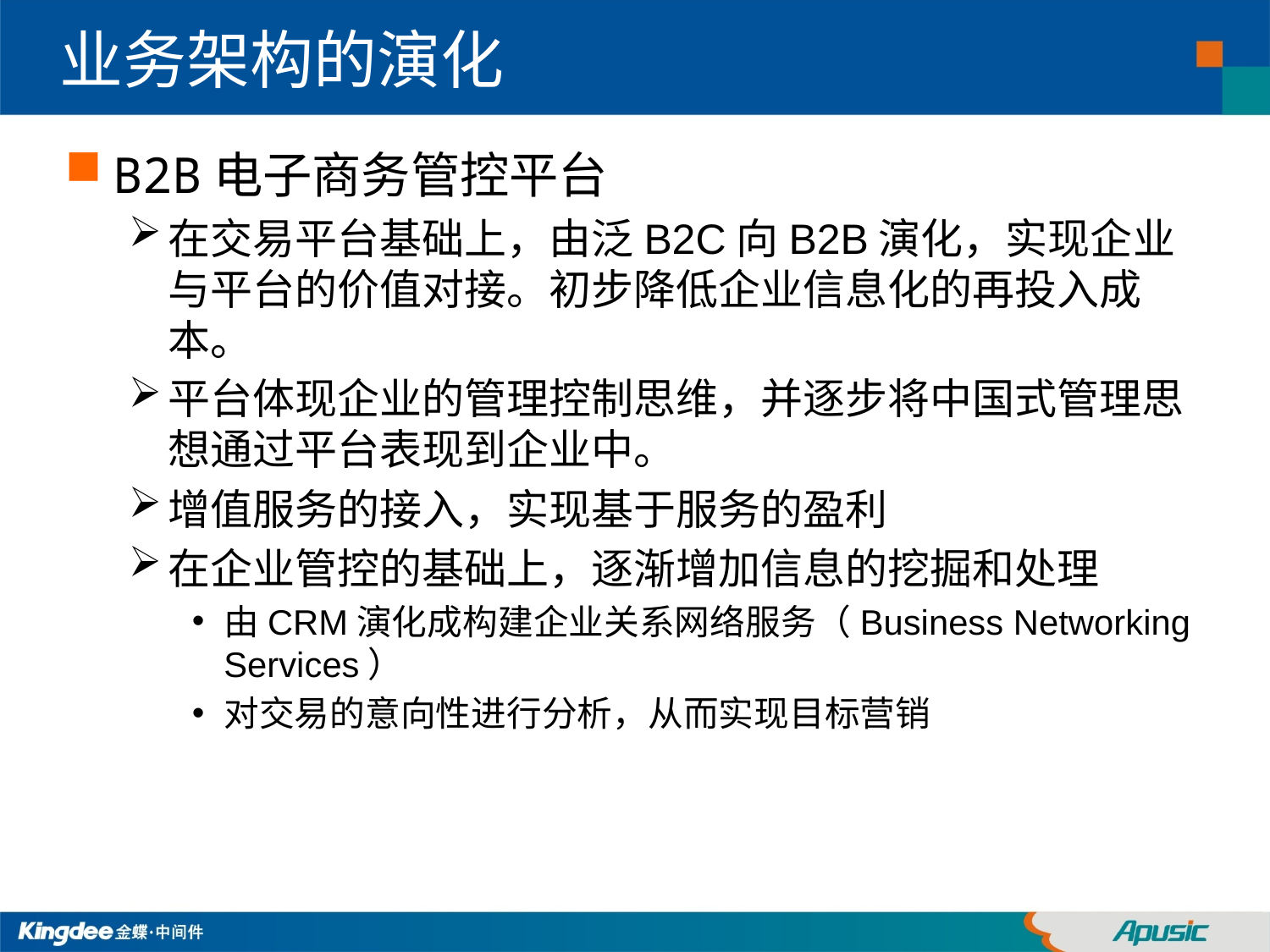

# 业务架构的演化
B2B电子商务管控平台
在交易平台基础上，由泛B2C向B2B演化，实现企业与平台的价值对接。初步降低企业信息化的再投入成本。
平台体现企业的管理控制思维，并逐步将中国式管理思想通过平台表现到企业中。
增值服务的接入，实现基于服务的盈利
在企业管控的基础上，逐渐增加信息的挖掘和处理
由CRM演化成构建企业关系网络服务（Business Networking Services）
对交易的意向性进行分析，从而实现目标营销